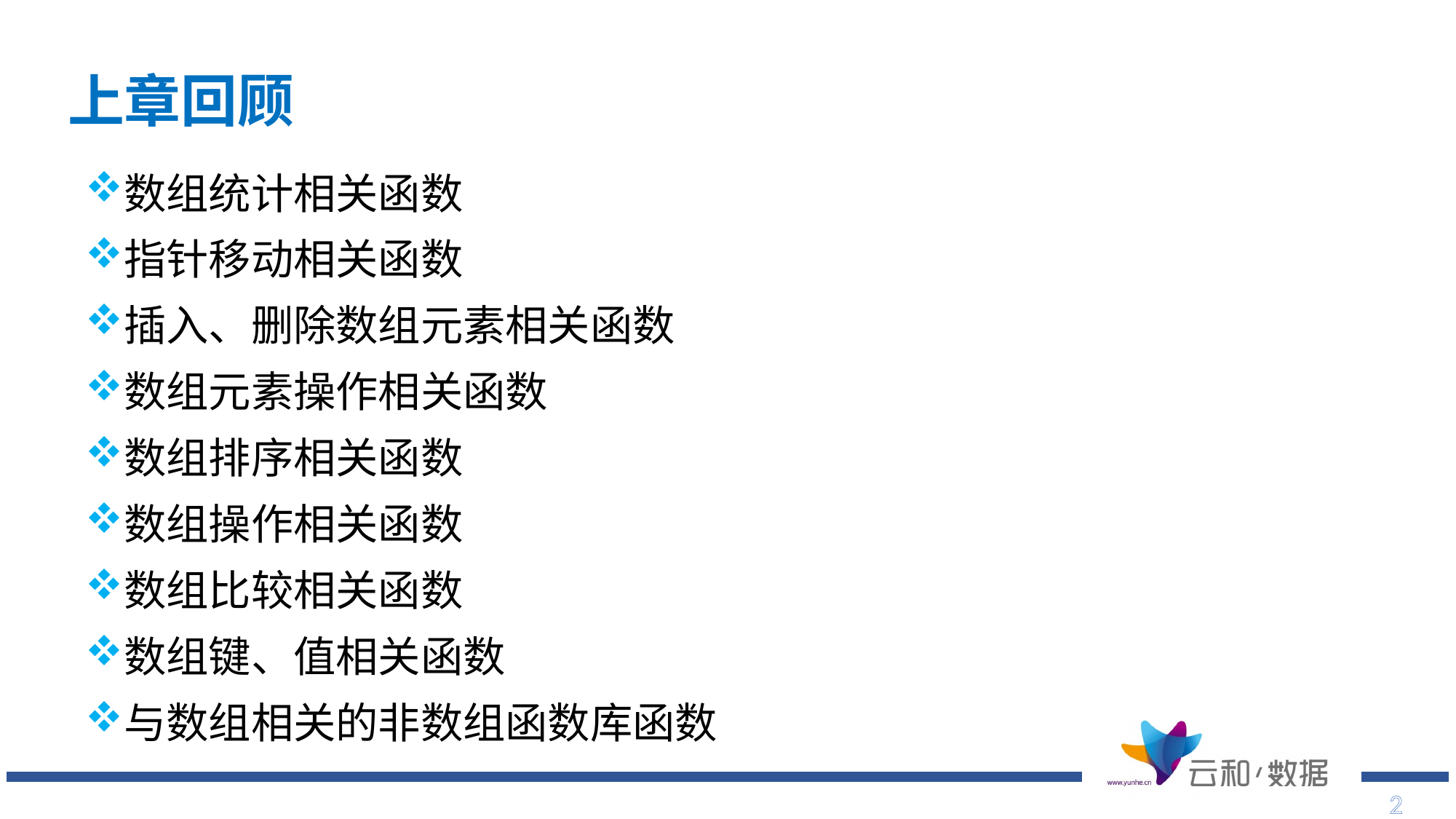

上章回顾
数组统计相关函数
指针移动相关函数
插入、删除数组元素相关函数
数组元素操作相关函数
数组排序相关函数
数组操作相关函数
数组比较相关函数
数组键、值相关函数
与数组相关的非数组函数库函数